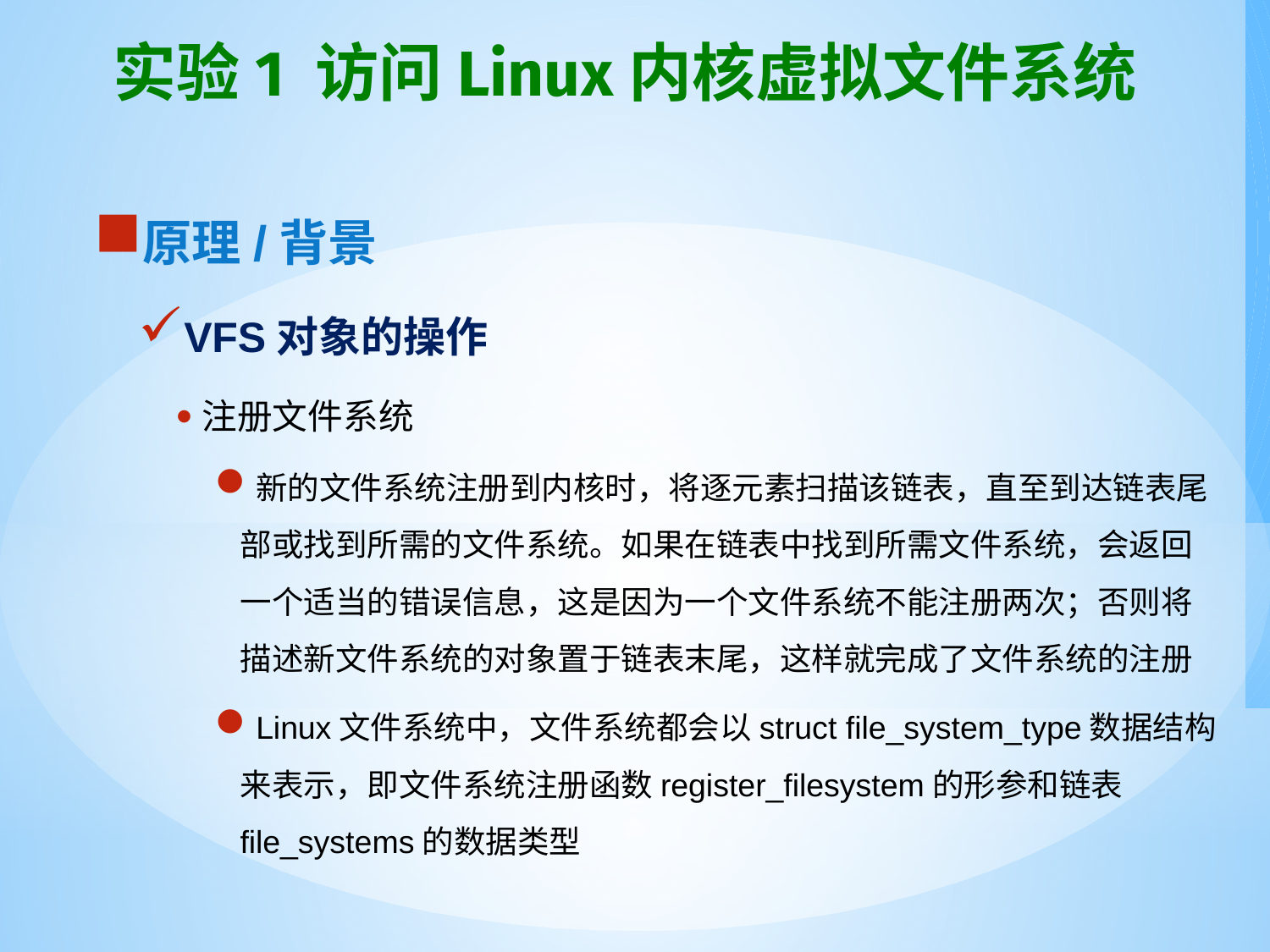

# 实验1 访问Linux内核虚拟文件系统
原理/背景
VFS对象的操作
注册文件系统
新的文件系统注册到内核时，将逐元素扫描该链表，直至到达链表尾部或找到所需的文件系统。如果在链表中找到所需文件系统，会返回一个适当的错误信息，这是因为一个文件系统不能注册两次；否则将描述新文件系统的对象置于链表末尾，这样就完成了文件系统的注册
Linux文件系统中，文件系统都会以struct file_system_type数据结构来表示，即文件系统注册函数register_filesystem的形参和链表file_systems的数据类型